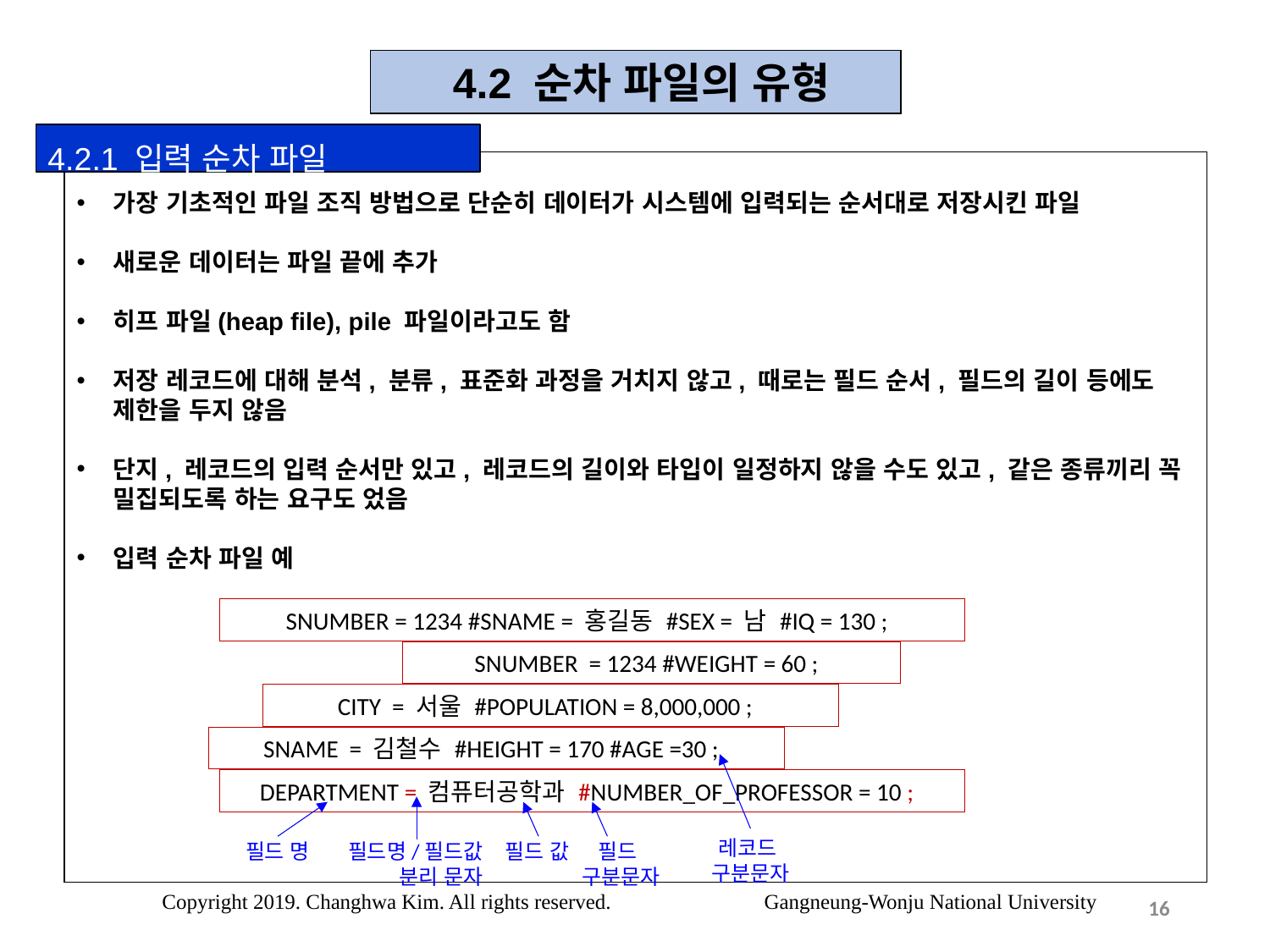

4.2 순차 파일의 유형
4.2.1 입력 순차 파일

가장 기초적인 파일 조직 방법으로 단순히 데이터가 시스템에 입력되는 순서대로 저장시킨 파일

새로운 데이터는 파일 끝에 추가

히프 파일(heap file), pile 파일이라고도 함

저장 레코드에 대해 분석, 분류, 표준화 과정을 거치지 않고, 때로는 필드 순서, 필드의 길이 등에도 제한을 두지 않음

단지, 레코드의 입력 순서만 있고, 레코드의 길이와 타입이 일정하지 않을 수도 있고, 같은 종류끼리 꼭 밀집되도록 하는 요구도 었음

입력 순차 파일 예

SNUMBER = 1234 #SNAME = 홍길동 #SEX = 남 #IQ = 130 ;
SNUMBER  = 1234 #WEIGHT = 60 ;
CITY  = 서울 #POPULATION = 8,000,000 ;
SNAME  = 김철수 #HEIGHT = 170 #AGE =30 ;
DEPARTMENT = 컴퓨터공학과 #NUMBER_OF_PROFESSOR = 10 ;
레코드
구분문자
필드 명
필드명/필드값
분리 문자
필드 값
필드
구분문자
Copyright 2019. Changhwa Kim. All rights reserved.                             Gangneung-Wonju National University
16